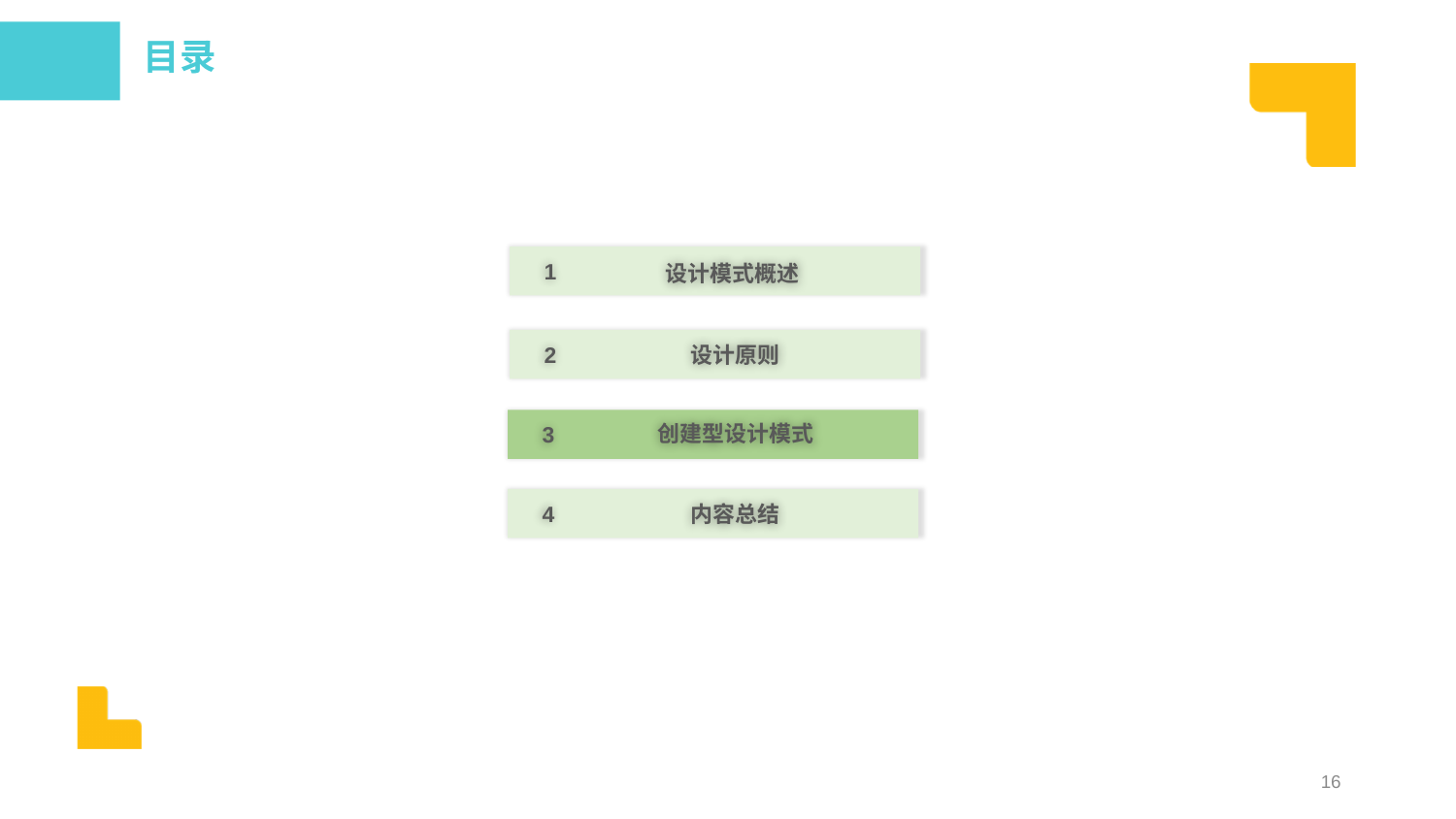

目录

1
设计模式概述

2
设计原则

创建型设计模式
3

内容总结
4
16